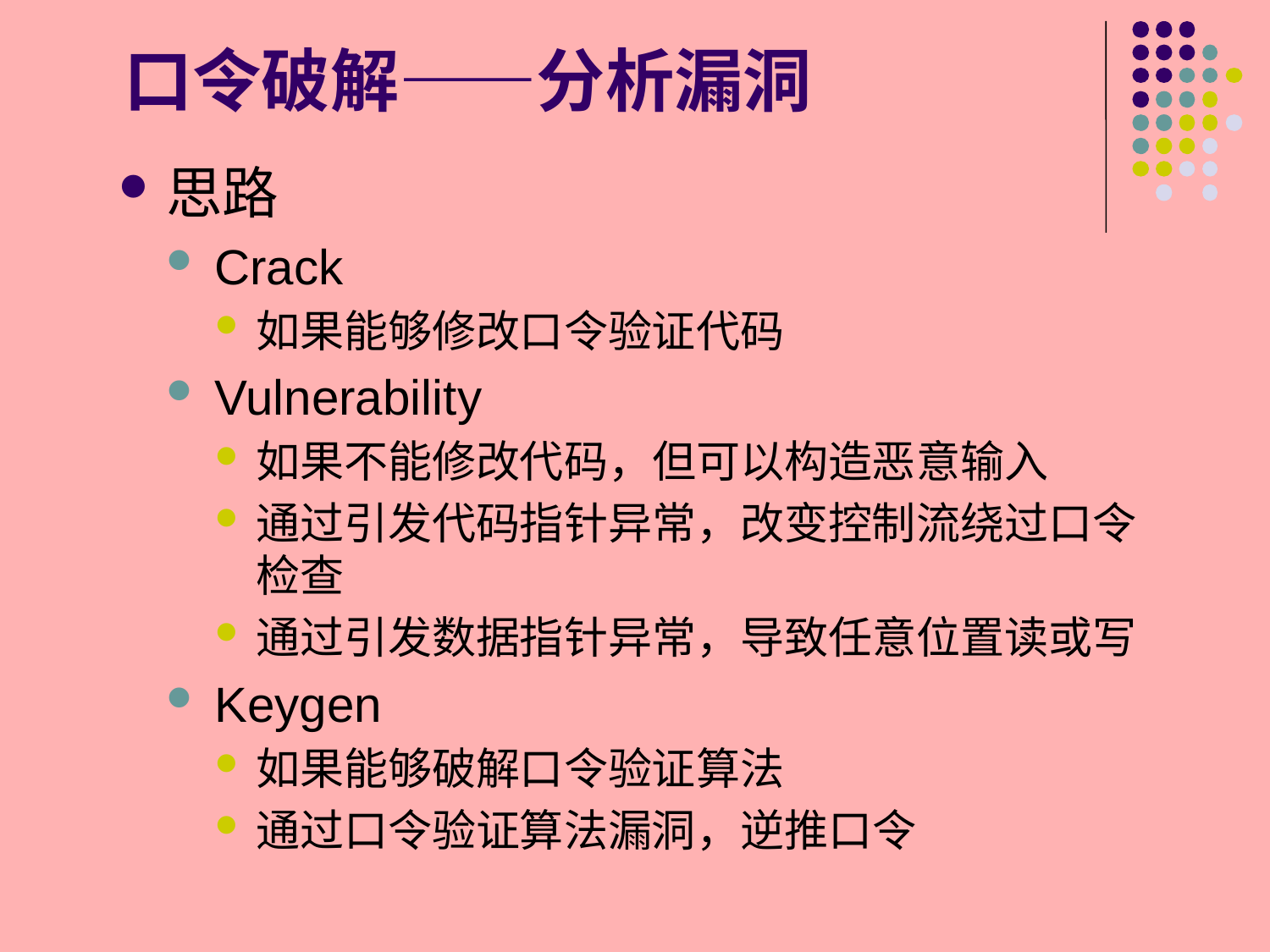

# 口令破解——分析漏洞
思路
Crack
如果能够修改口令验证代码
Vulnerability
如果不能修改代码，但可以构造恶意输入
通过引发代码指针异常，改变控制流绕过口令检查
通过引发数据指针异常，导致任意位置读或写
Keygen
如果能够破解口令验证算法
通过口令验证算法漏洞，逆推口令